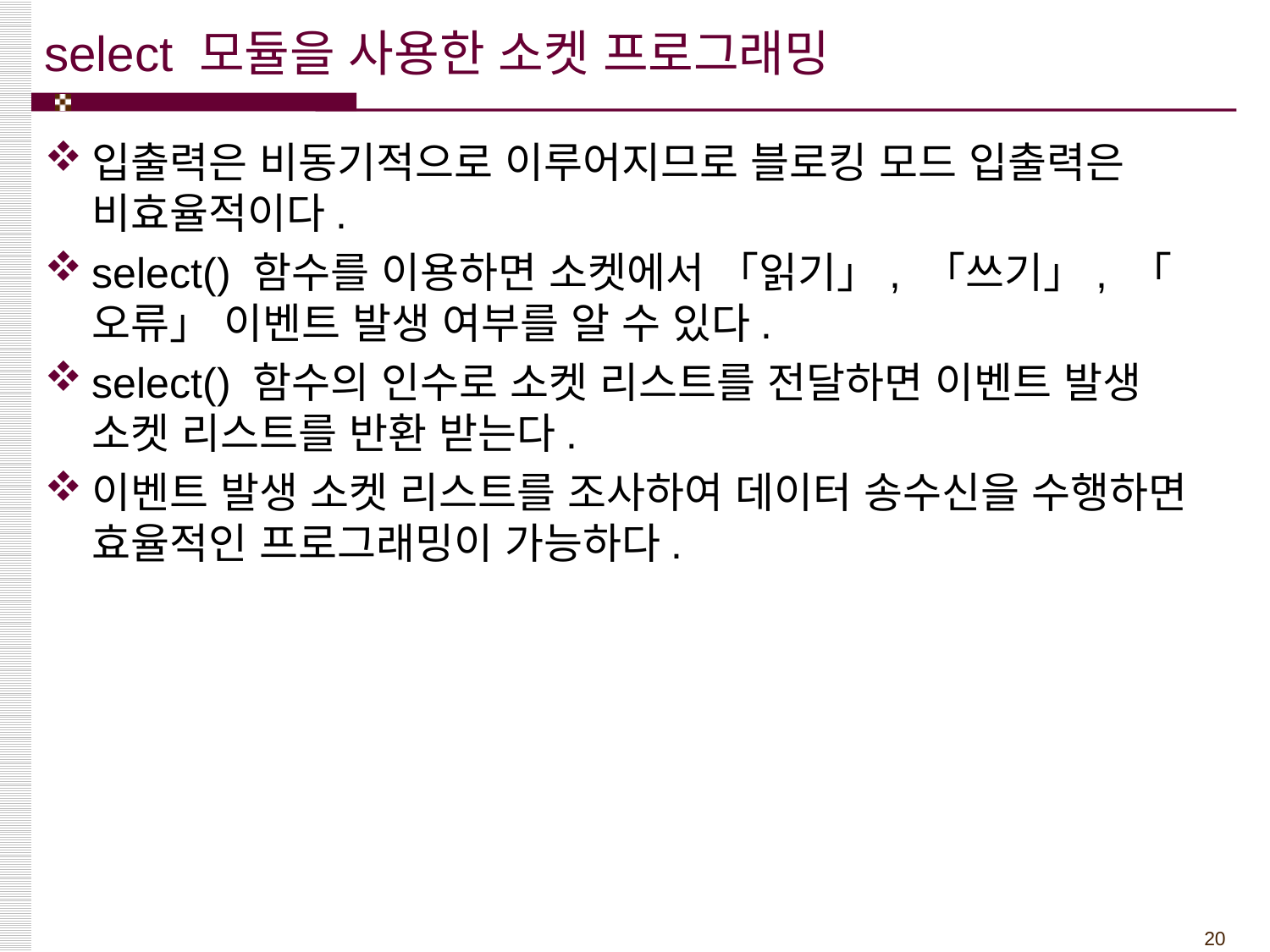

# select 모듈을 사용한 소켓 프로그래밍
입출력은 비동기적으로 이루어지므로 블로킹 모드 입출력은 비효율적이다.
select() 함수를 이용하면 소켓에서 「읽기」, 「쓰기」, 「오류」 이벤트 발생 여부를 알 수 있다.
select() 함수의 인수로 소켓 리스트를 전달하면 이벤트 발생 소켓 리스트를 반환 받는다.
이벤트 발생 소켓 리스트를 조사하여 데이터 송수신을 수행하면 효율적인 프로그래밍이 가능하다.